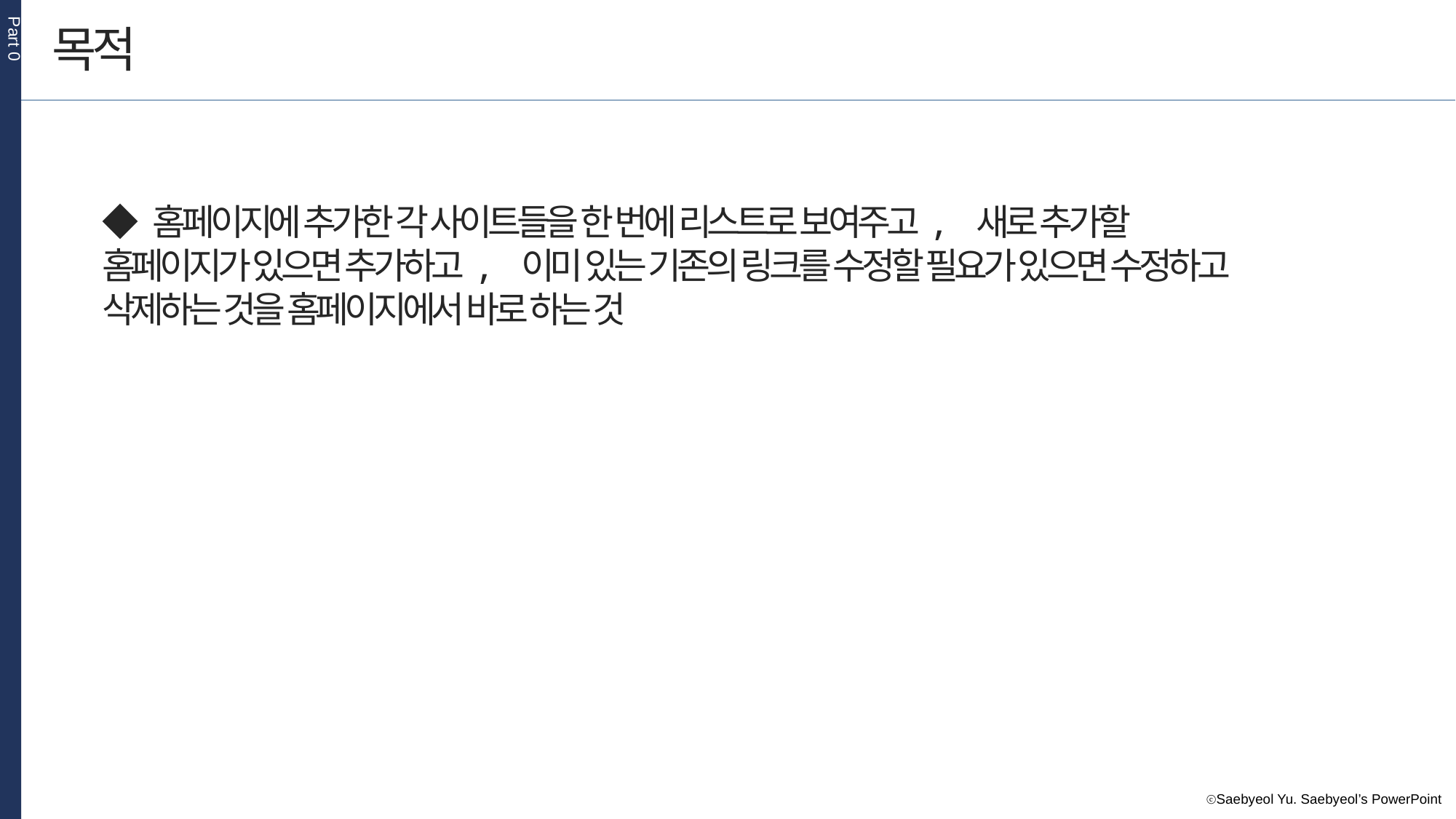

Part 0
목적
◆ 홈페이지에 추가한 각 사이트들을 한 번에 리스트로 보여주고, 새로 추가할 홈페이지가 있으면 추가하고, 이미 있는 기존의 링크를 수정할 필요가 있으면 수정하고 삭제하는 것을 홈페이지에서 바로 하는 것